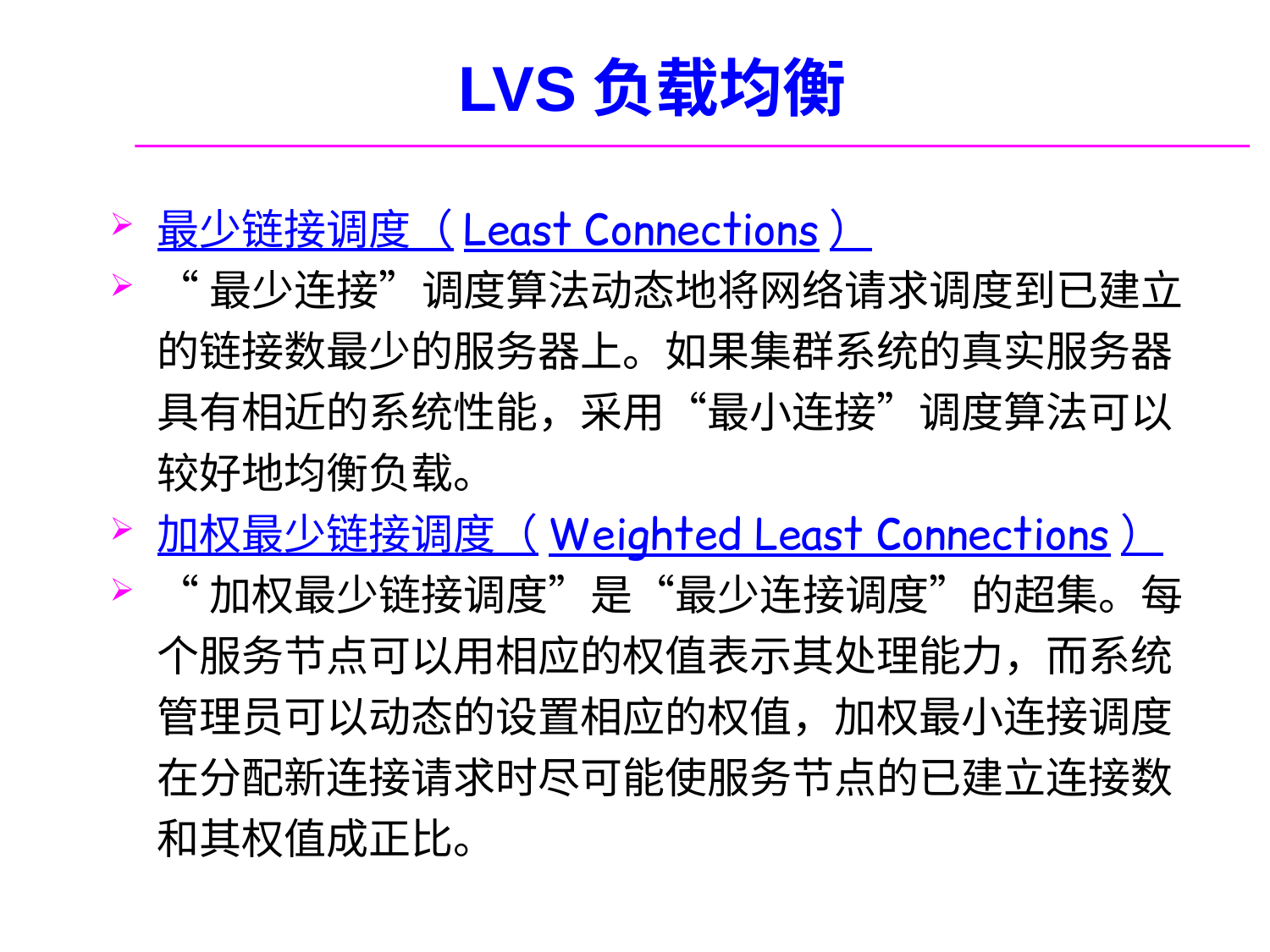

# LVS负载均衡
最少链接调度（Least Connections）
“最少连接”调度算法动态地将网络请求调度到已建立的链接数最少的服务器上。如果集群系统的真实服务器具有相近的系统性能，采用“最小连接”调度算法可以较好地均衡负载。
加权最少链接调度（Weighted Least Connections）
“加权最少链接调度”是“最少连接调度”的超集。每个服务节点可以用相应的权值表示其处理能力，而系统管理员可以动态的设置相应的权值，加权最小连接调度在分配新连接请求时尽可能使服务节点的已建立连接数和其权值成正比。

96